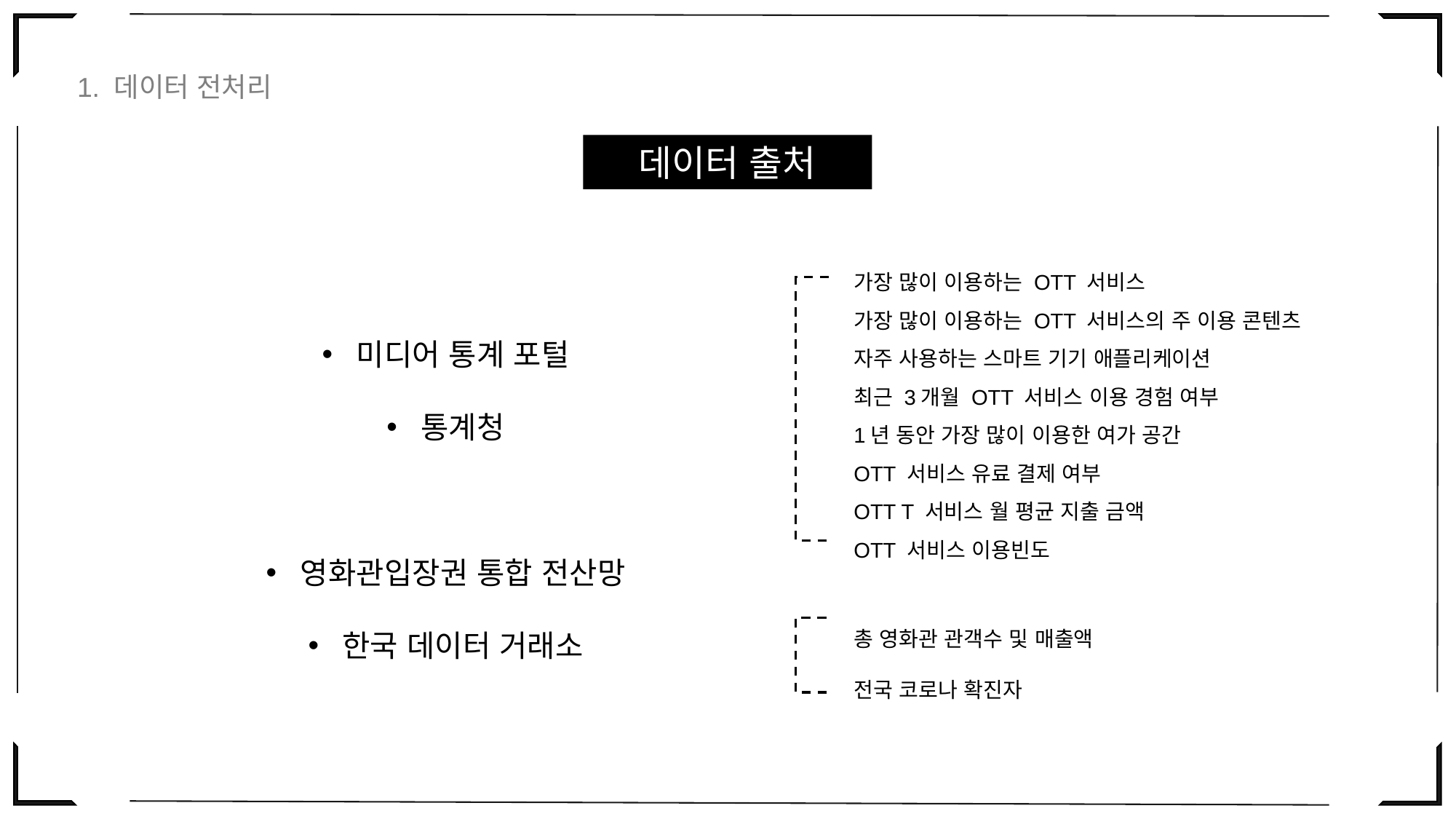

1. 데이터 전처리
데이터 출처

가장 많이 이용하는 OTT 서비스
가장 많이 이용하는 OTT 서비스의 주 이용 콘텐츠
자주 사용하는 스마트 기기 애플리케이션
최근 3개월 OTT 서비스 이용 경험 여부
1년 동안 가장 많이 이용한 여가 공간
OTT 서비스 유료 결제 여부
OTT T 서비스 월 평균 지출 금액
OTT 서비스 이용빈도

총 영화관 관객수 및 매출액
전국 코로나 확진자

미디어 통계 포털
통계청

영화관입장권 통합 전산망
한국 데이터 거래소